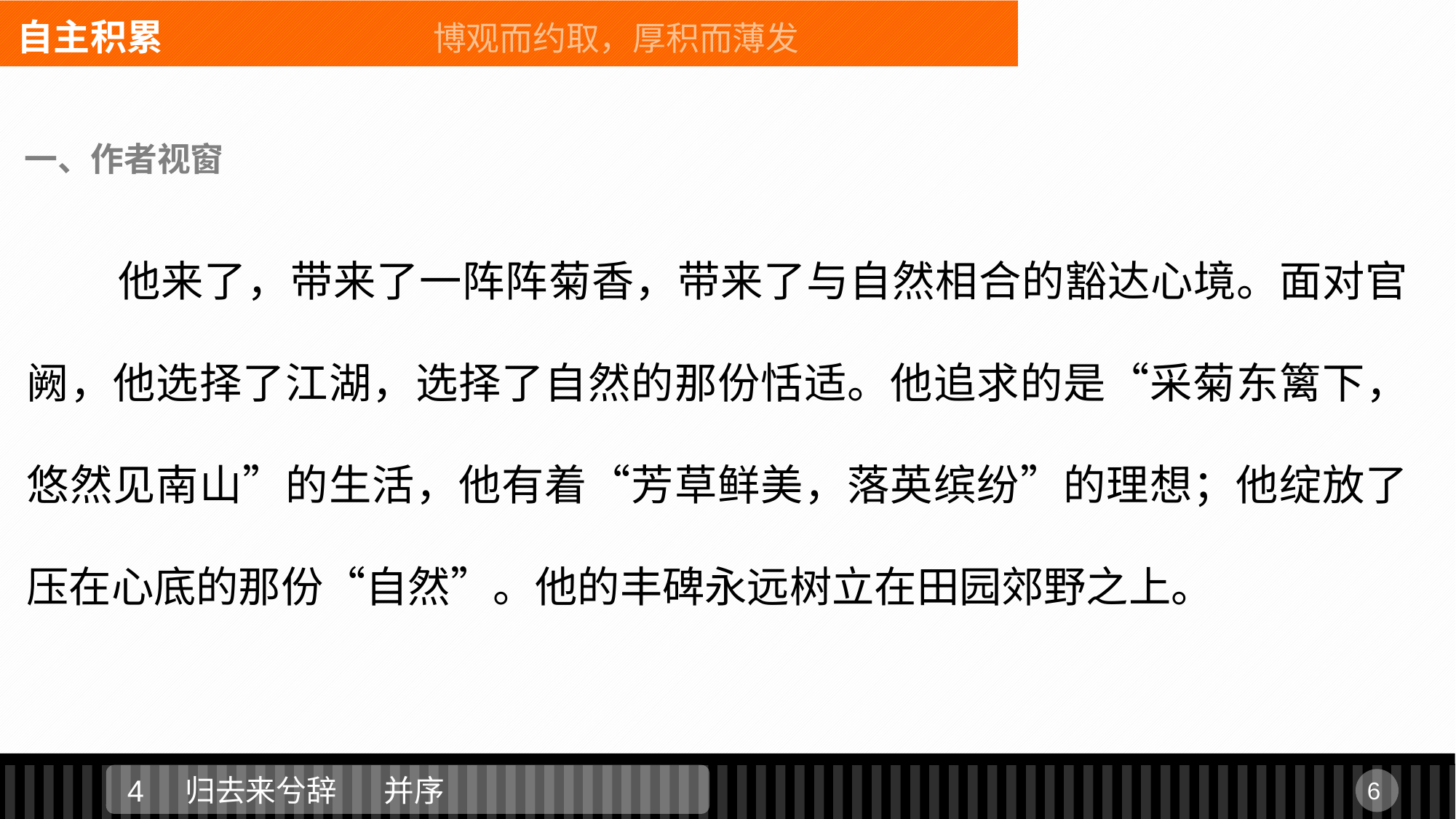

自主积累                                 博观而约取，厚积而薄发
一、作者视窗
        他来了，带来了一阵阵菊香，带来了与自然相合的豁达心境。面对官阙，他选择了江湖，选择了自然的那份恬适。他追求的是“采菊东篱下，悠然见南山”的生活，他有着“芳草鲜美，落英缤纷”的理想；他绽放了压在心底的那份“自然”。他的丰碑永远树立在田园郊野之上。